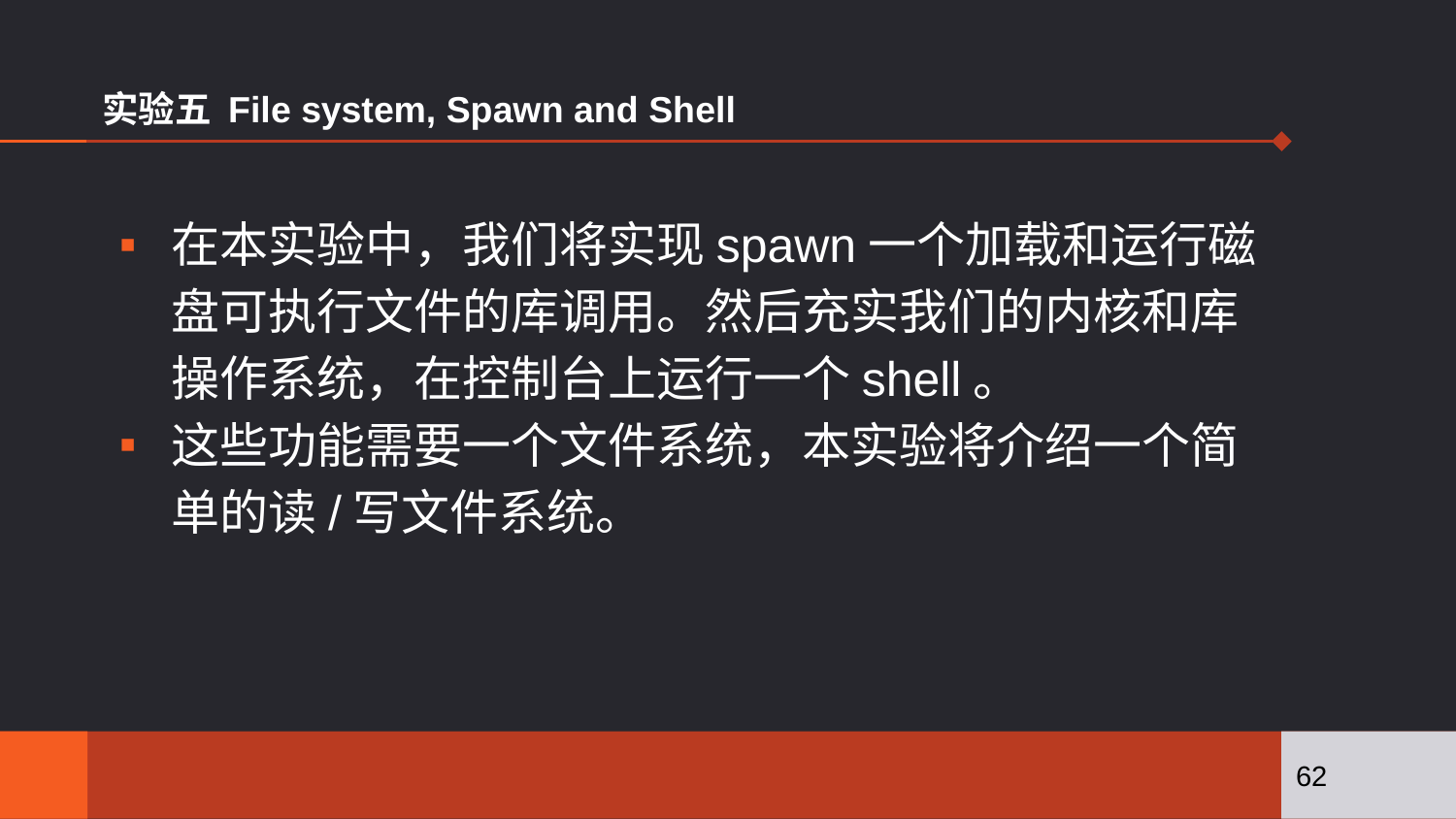

# 实验五 File system, Spawn and Shell
在本实验中，我们将实现spawn一个加载和运行磁盘可执行文件的库调用。然后充实我们的内核和库操作系统，在控制台上运行一个shell。
这些功能需要一个文件系统，本实验将介绍一个简单的读/写文件系统。

62